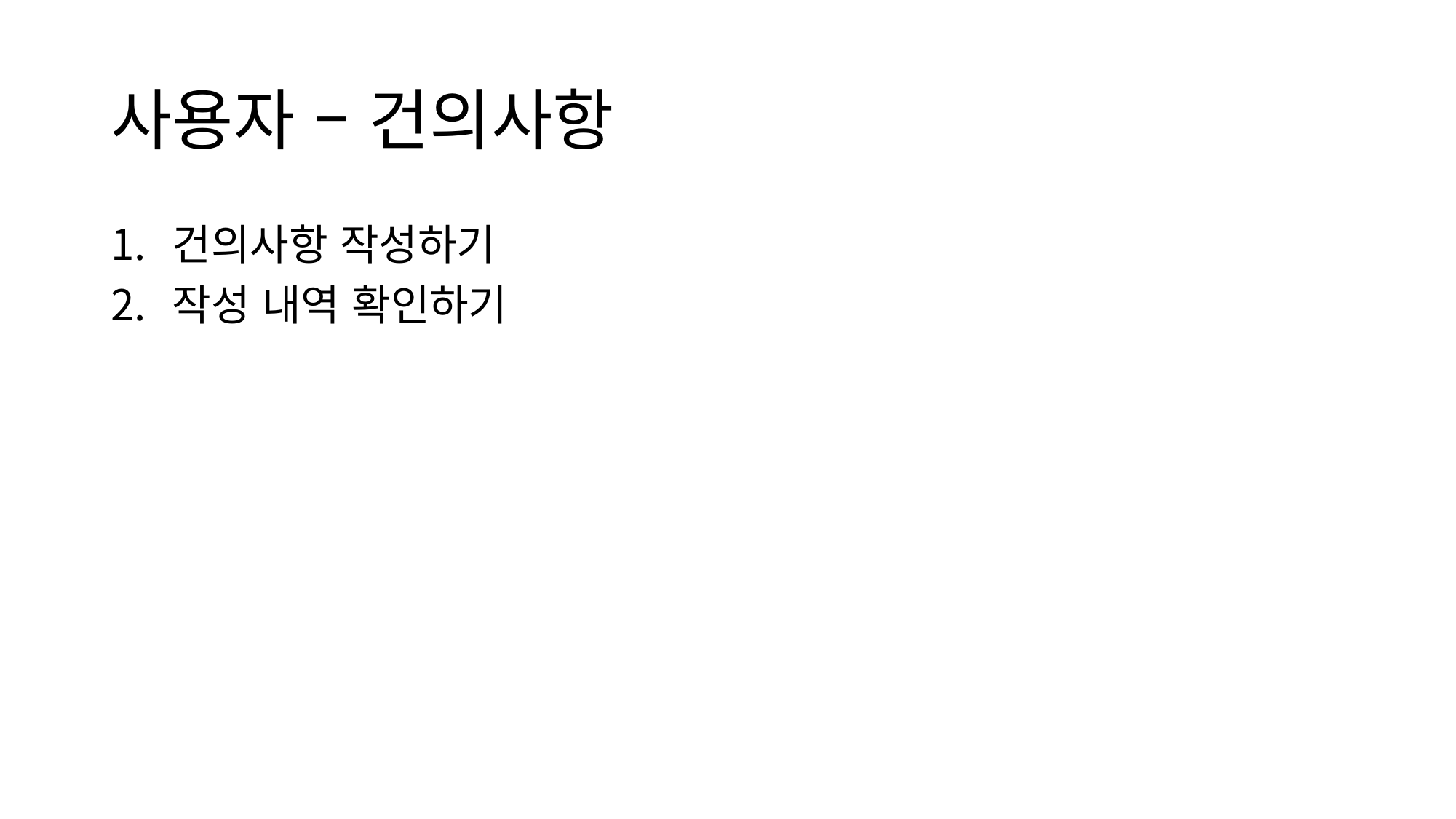

# 사용자 – 건의사항
건의사항 작성하기
작성 내역 확인하기